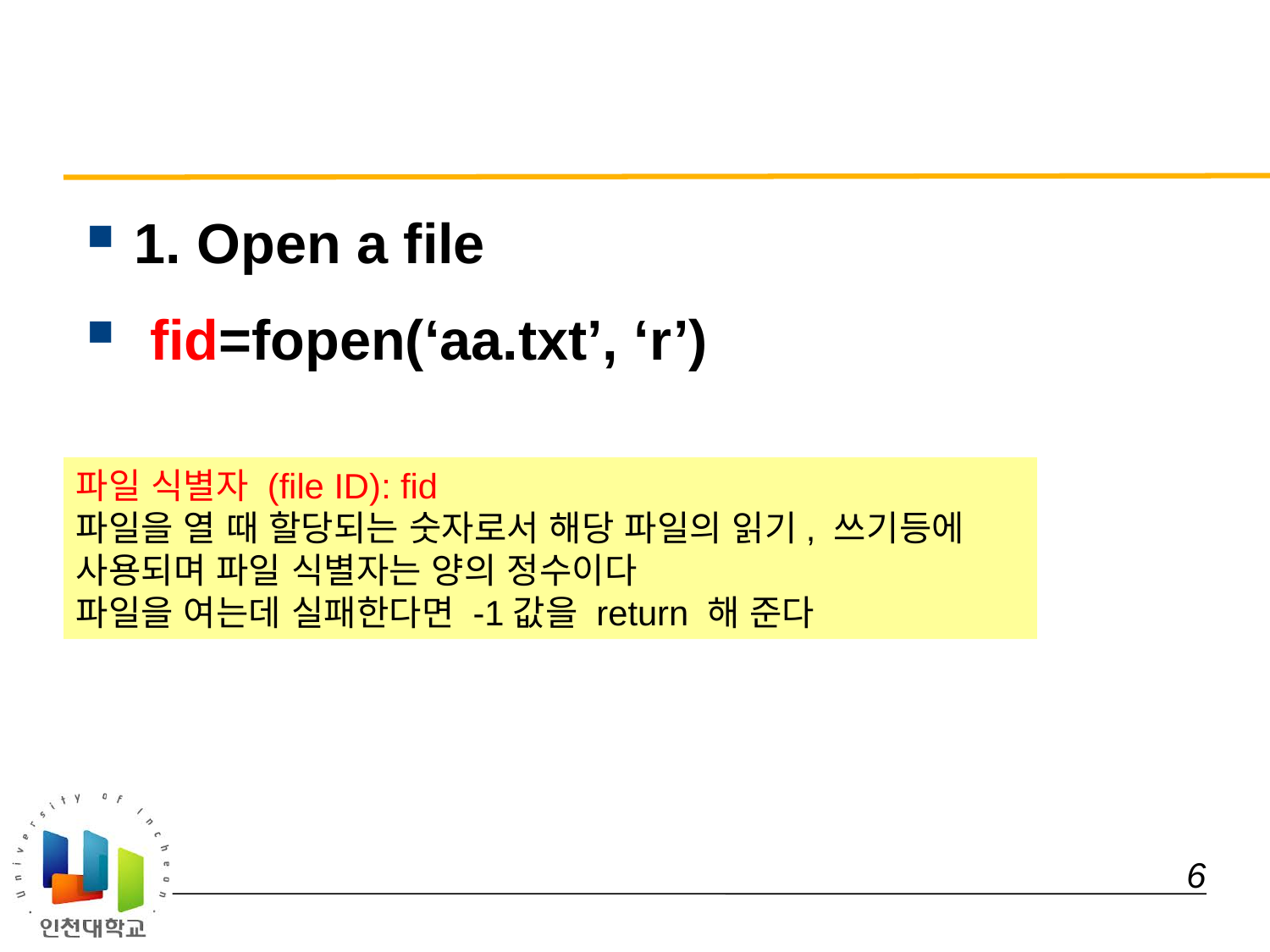

#
1. Open a file
 fid=fopen(‘aa.txt’, ‘r’)
파일 식별자 (file ID): fid
파일을 열 때 할당되는 숫자로서 해당 파일의 읽기, 쓰기등에 사용되며 파일 식별자는 양의 정수이다
파일을 여는데 실패한다면 -1값을 return 해 준다
 6